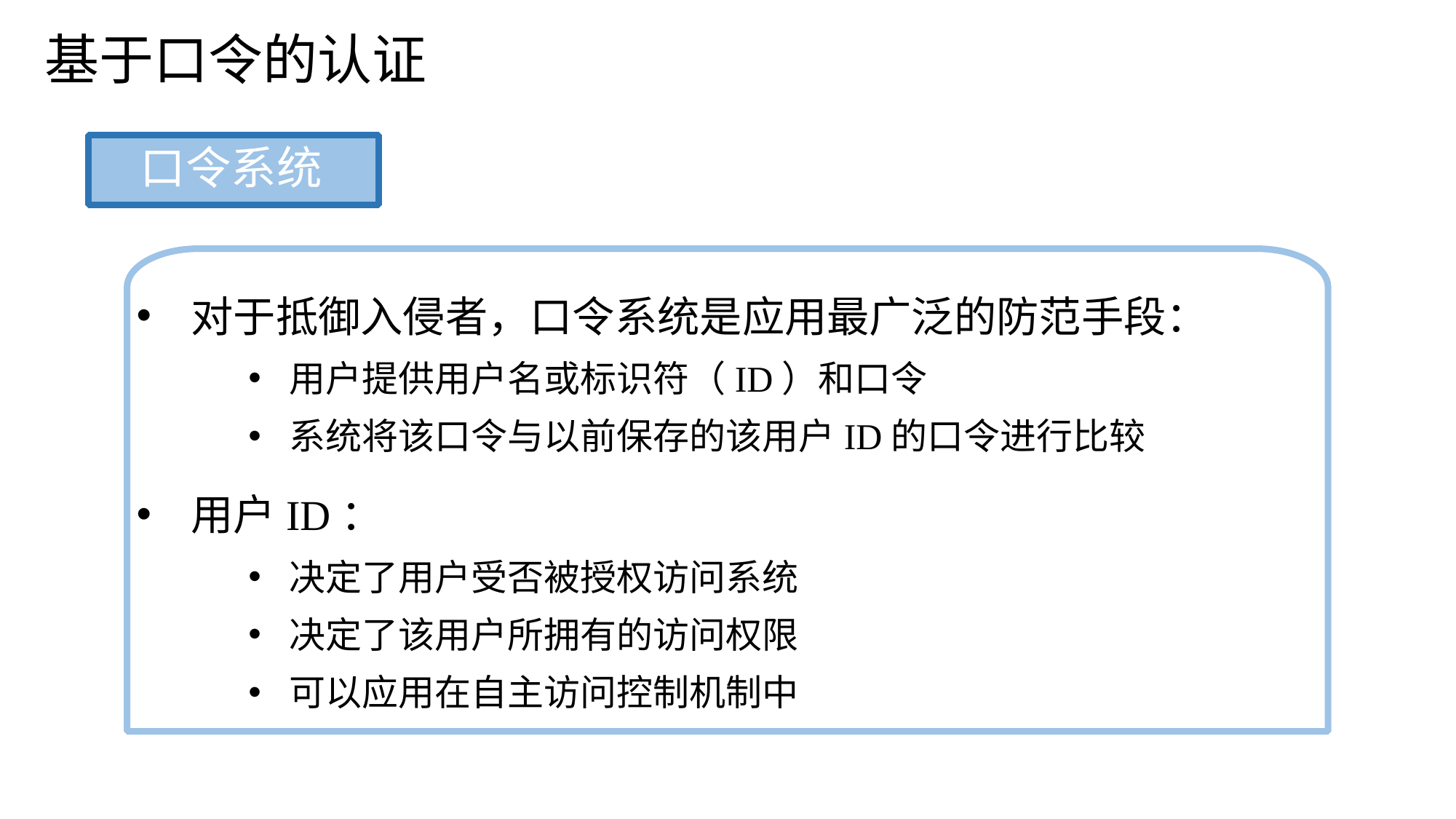

基于口令的认证
口令系统
对于抵御入侵者，口令系统是应用最广泛的防范手段：
用户提供用户名或标识符（ID）和口令
系统将该口令与以前保存的该用户ID的口令进行比较
用户ID：
决定了用户受否被授权访问系统
决定了该用户所拥有的访问权限
可以应用在自主访问控制机制中